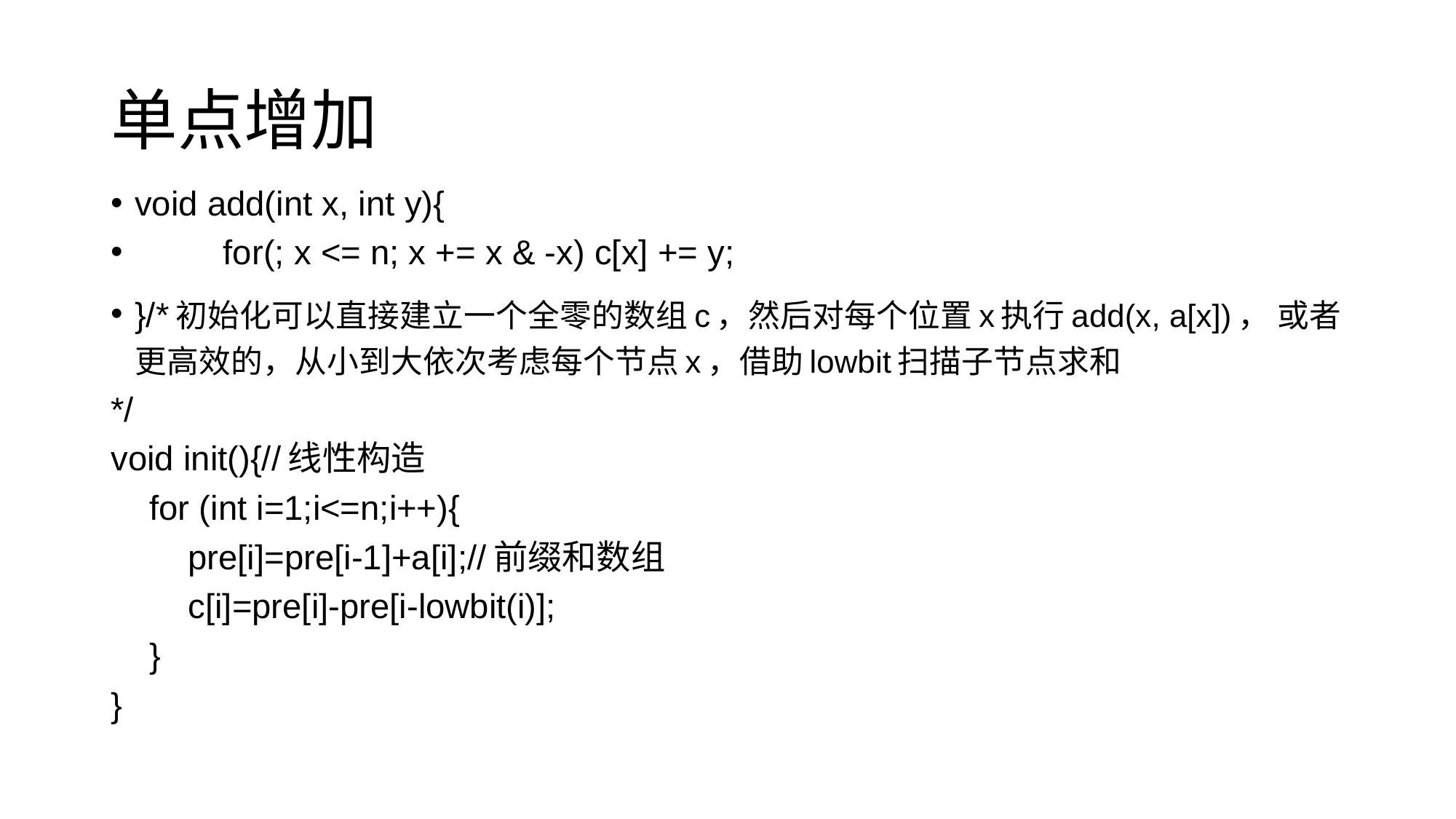

# 单点增加
void add(int x, int y){
	for(; x <= n; x += x & -x) c[x] += y;
}/*初始化可以直接建立一个全零的数组c，然后对每个位置x执行add(x, a[x])， 或者更高效的，从小到大依次考虑每个节点x，借助lowbit扫描子节点求和
*/
void init(){//线性构造
    for (int i=1;i<=n;i++){
        pre[i]=pre[i-1]+a[i];//前缀和数组
        c[i]=pre[i]-pre[i-lowbit(i)];
    }
}